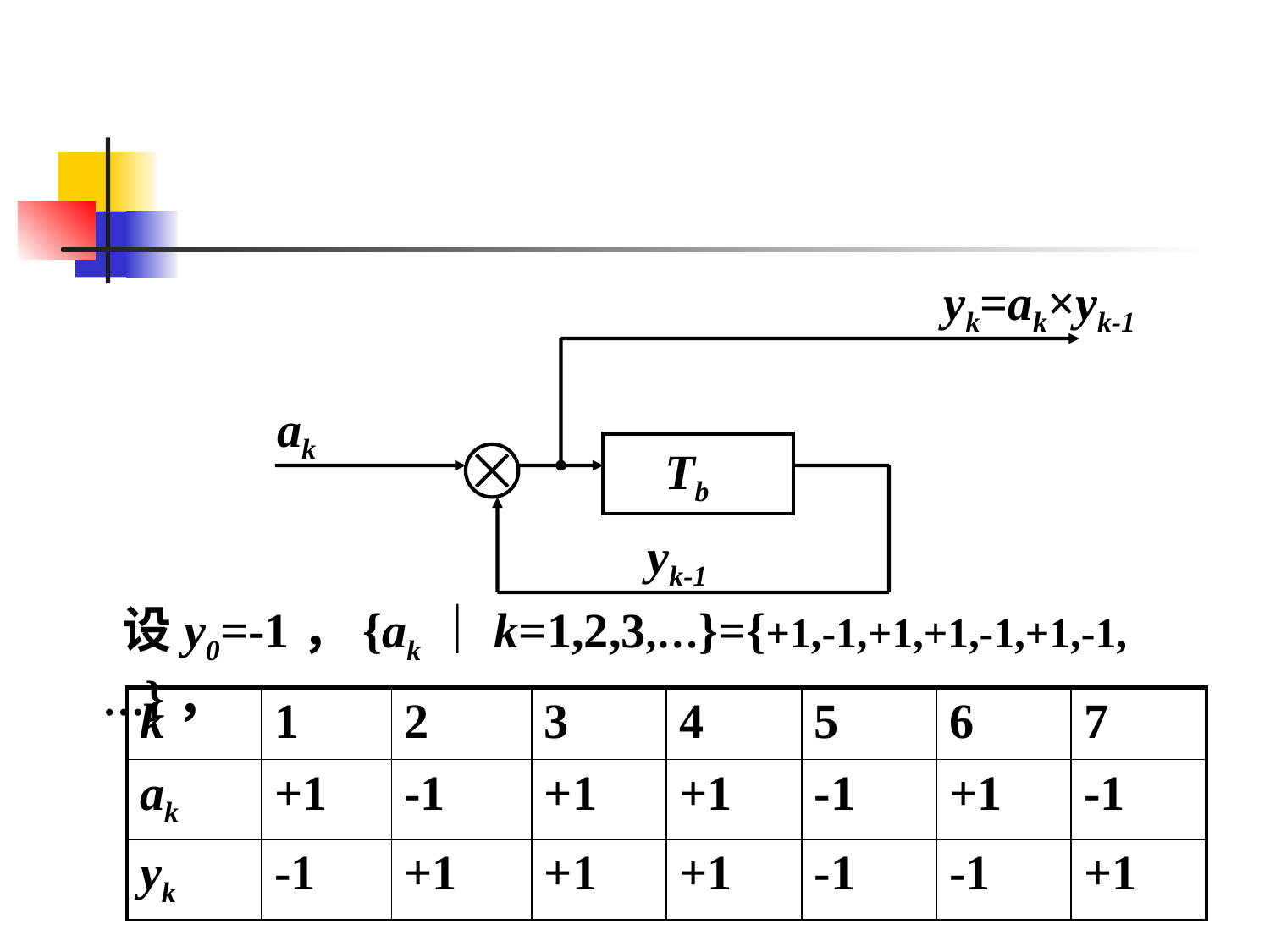

#
yk=ak×yk-1

ak
    Tb

yk-1
     设y0=-1，{ak｜k=1,2,3,…}={+1,-1,+1,+1,-1,+1,-1,…}，

| k | 1 | 2 | 3 | 4 | 5 | 6 | 7 |
| --- | --- | --- | --- | --- | --- | --- | --- |
| ak | +1 | -1 | +1 | +1 | -1 | +1 | -1 |
| yk | -1 | +1 | +1 | +1 | -1 | -1 | +1 |